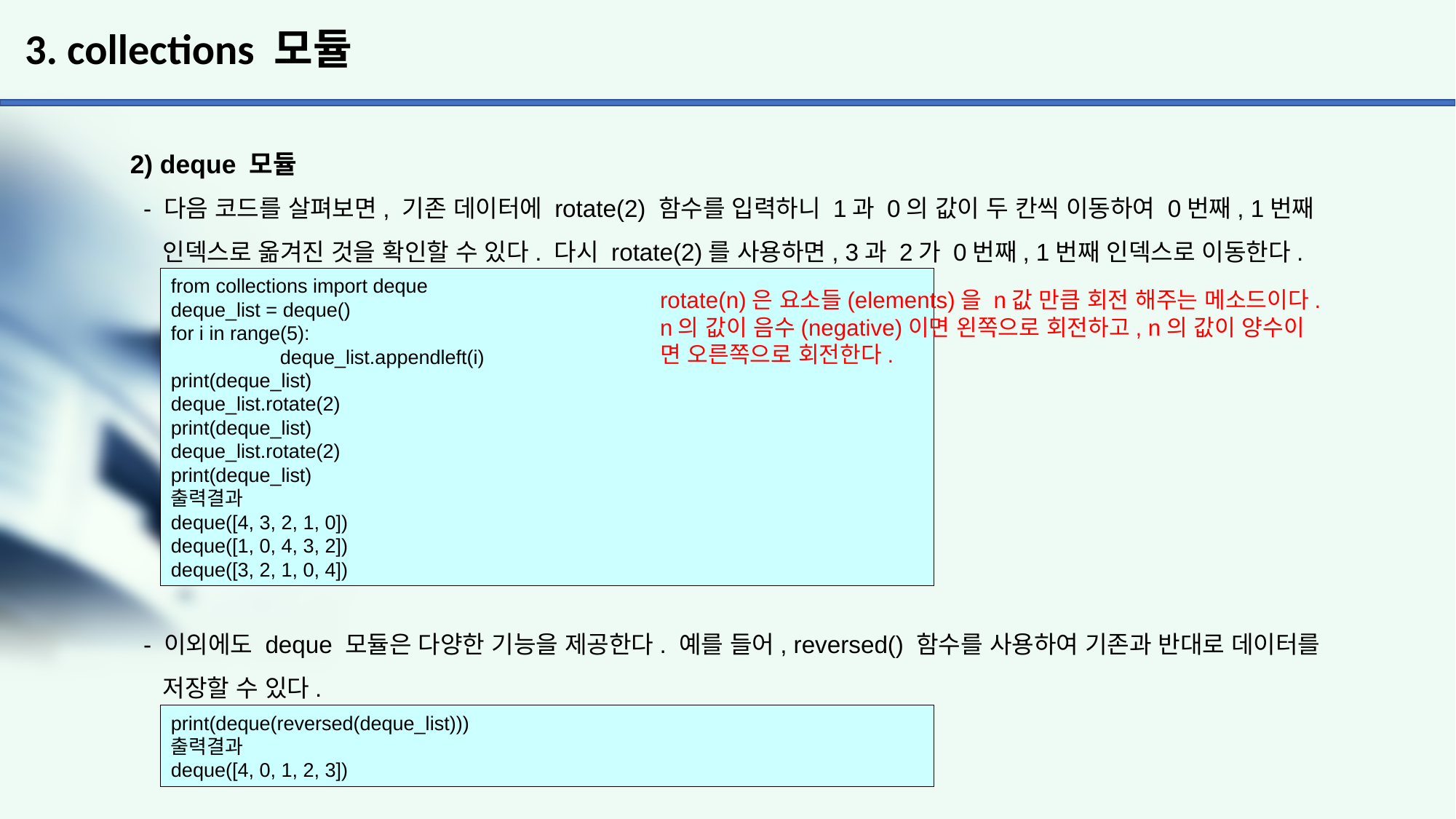

# 3. collections 모듈
2) deque 모듈
  - 다음 코드를 살펴보면, 기존 데이터에 rotate(2) 함수를 입력하니 1과 0의 값이 두 칸씩 이동하여 0번째, 1번째
    인덱스로 옮겨진 것을 확인할 수 있다. 다시 rotate(2)를 사용하면, 3과 2가 0번째, 1번째 인덱스로 이동한다.

  - 이외에도 deque 모듈은 다양한 기능을 제공한다. 예를 들어, reversed() 함수를 사용하여 기존과 반대로 데이터를
    저장할 수 있다.

from collections import deque
deque_list = deque()
for i in range(5):
	deque_list.appendleft(i)
print(deque_list)
deque_list.rotate(2)
print(deque_list)
deque_list.rotate(2)
print(deque_list)
출력결과
deque([4, 3, 2, 1, 0])
deque([1, 0, 4, 3, 2])
deque([3, 2, 1, 0, 4])
rotate(n)은 요소들(elements)을 n값 만큼 회전 해주는 메소드이다.
n의 값이 음수(negative)이면 왼쪽으로 회전하고, n의 값이 양수이
면 오른쪽으로 회전한다.
print(deque(reversed(deque_list)))
출력결과
deque([4, 0, 1, 2, 3])